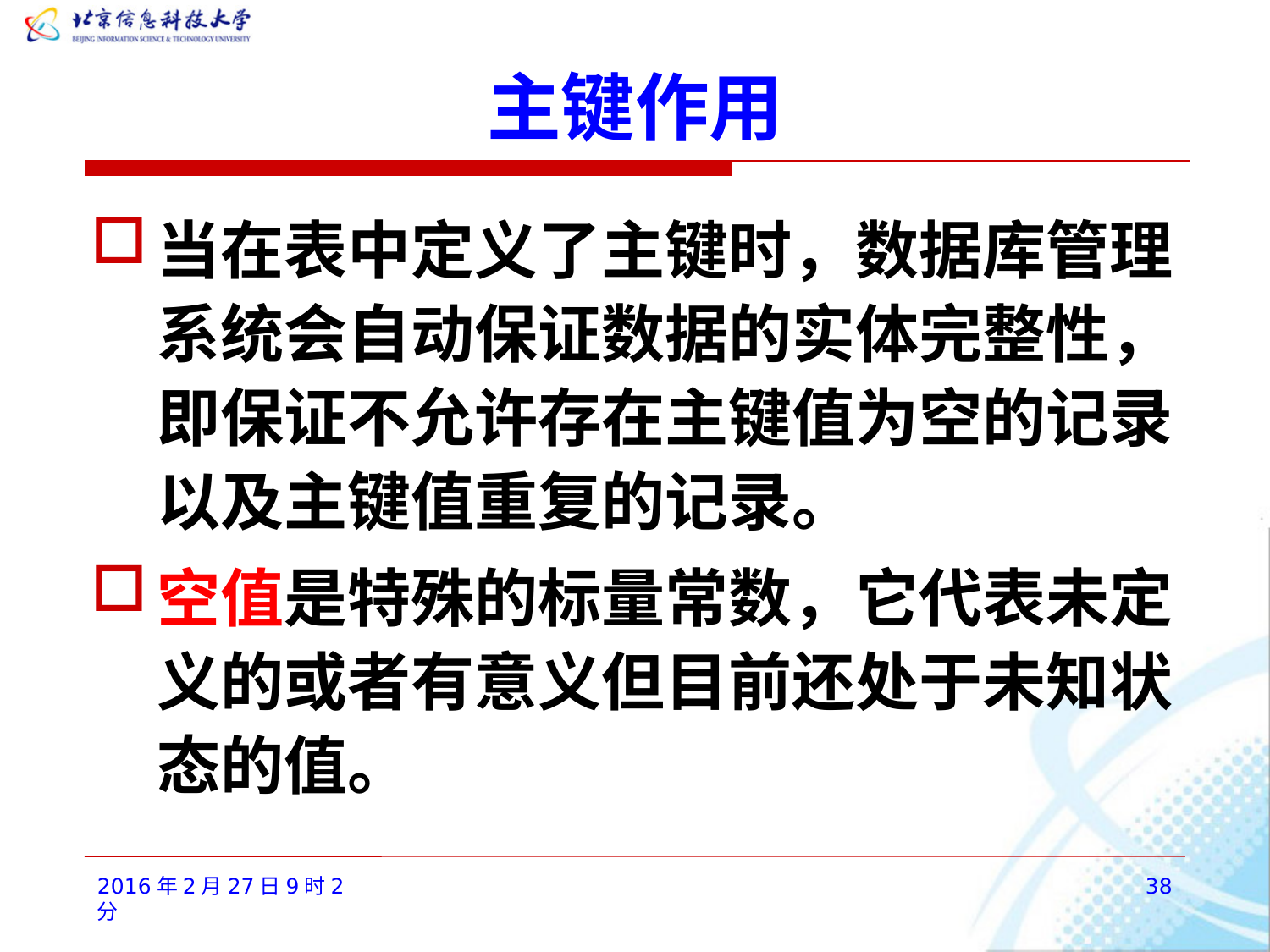

# 主键作用
当在表中定义了主键时，数据库管理系统会自动保证数据的实体完整性，即保证不允许存在主键值为空的记录以及主键值重复的记录。
空值是特殊的标量常数，它代表未定义的或者有意义但目前还处于未知状态的值。
2016年2月27日9时2分
38